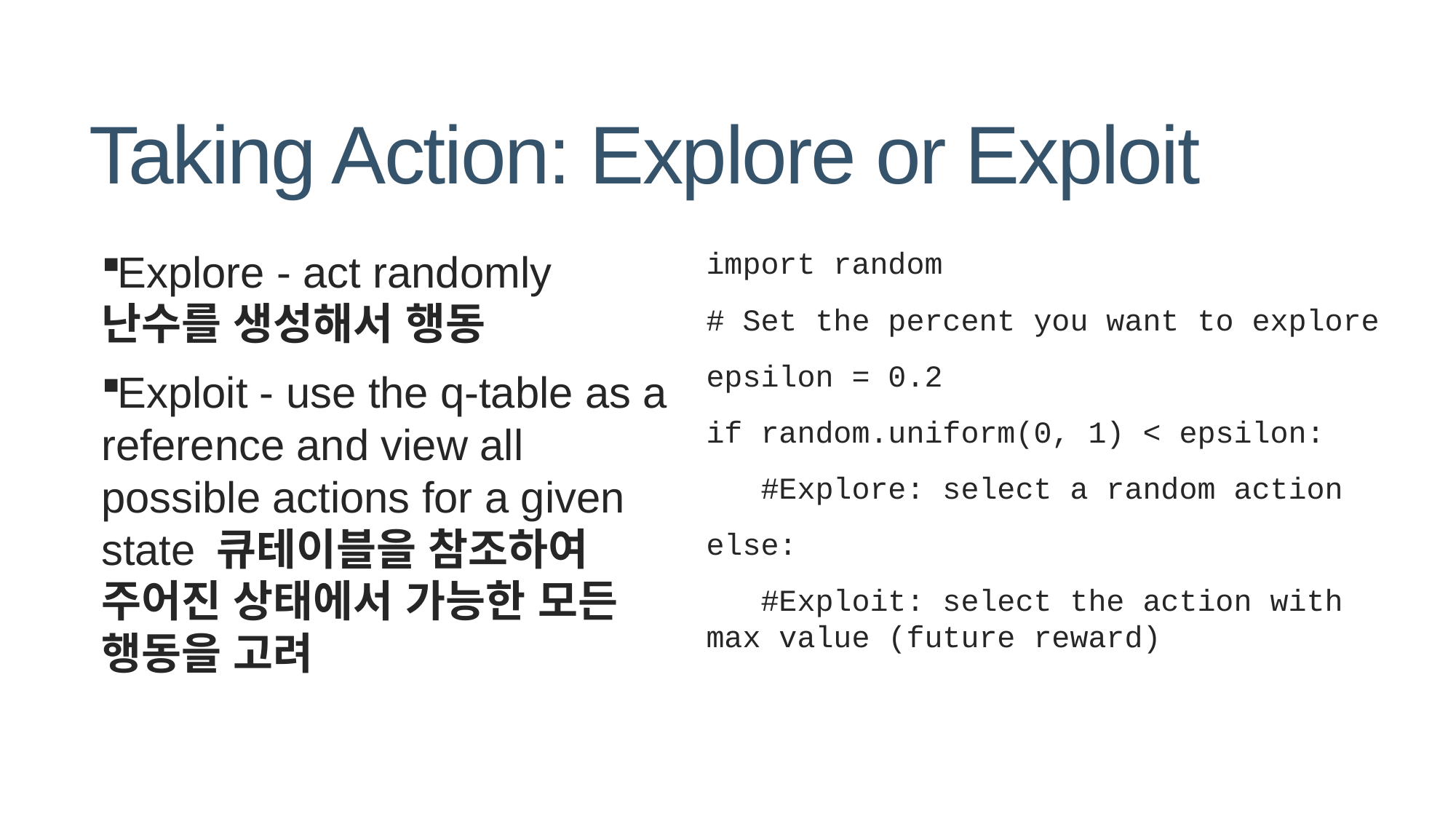

# Taking Action: Explore or Exploit
Explore - act randomly 난수를 생성해서 행동
Exploit - use the q-table as a reference and view all possible actions for a given state 큐테이블을 참조하여 주어진 상태에서 가능한 모든 행동을 고려

import random
# Set the percent you want to explore
epsilon = 0.2
if random.uniform(0, 1) < epsilon:
   #Explore: select a random action
else:
   #Exploit: select the action with max value (future reward)